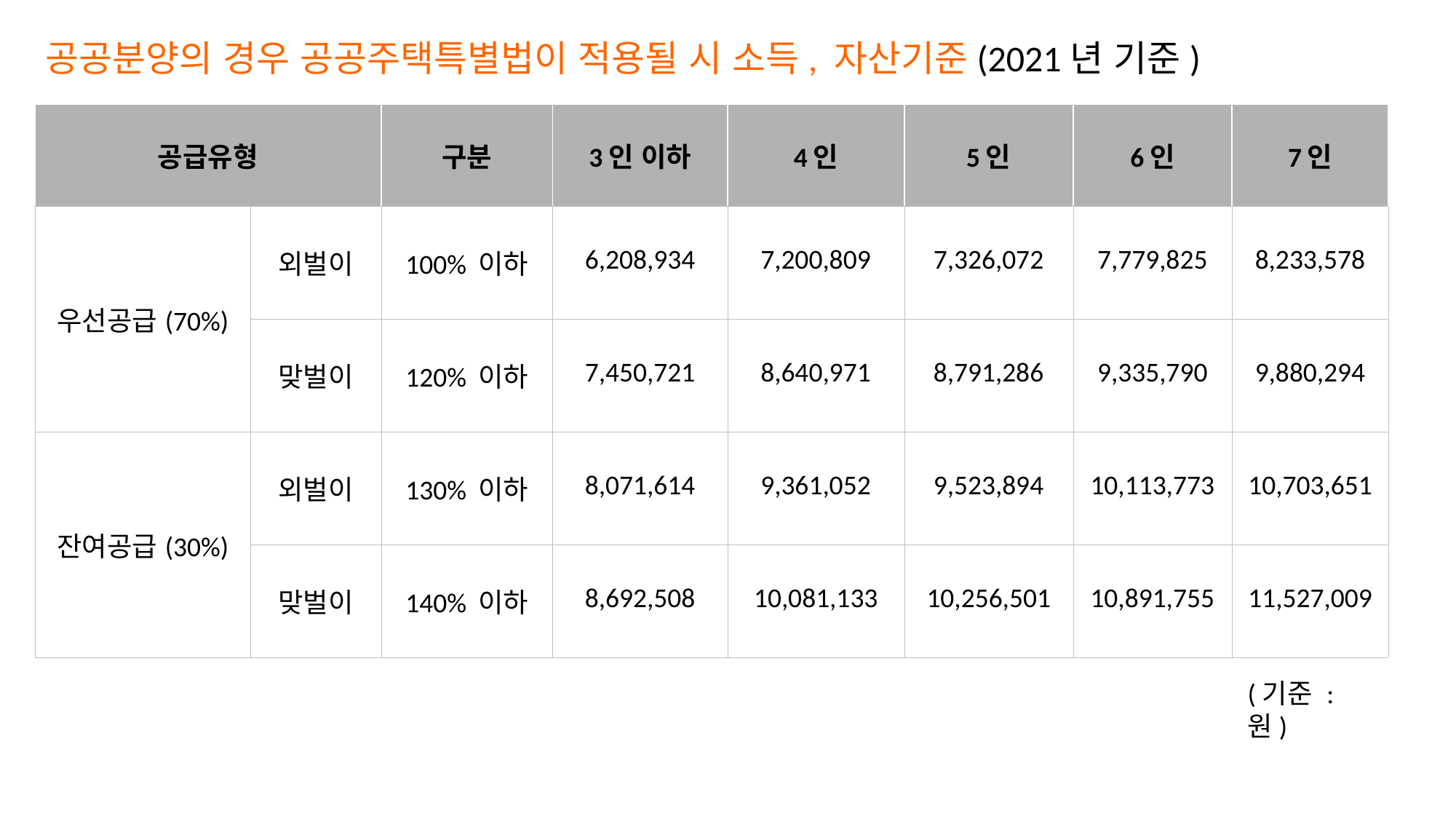

# 공공분양의 경우 공공주택특별법이 적용될 시 소득, 자산기준(2021년 기준)
| 공급유형 |  | 구분 | 3인 이하 | 4인 | 5인 | 6인 | 7인 |
| --- | --- | --- | --- | --- | --- | --- | --- |
| 우선공급(70%) | 외벌이 | 100% 이하 | 6,208,934 | 7,200,809 | 7,326,072 | 7,779,825 | 8,233,578 |
|  | 맞벌이 | 120% 이하 | 7,450,721 | 8,640,971 | 8,791,286 | 9,335,790 | 9,880,294 |
| 잔여공급(30%) | 외벌이 | 130% 이하 | 8,071,614 | 9,361,052 | 9,523,894 | 10,113,773 | 10,703,651 |
|  | 맞벌이 | 140% 이하 | 8,692,508 | 10,081,133 | 10,256,501 | 10,891,755 | 11,527,009 |
(기준 : 원)